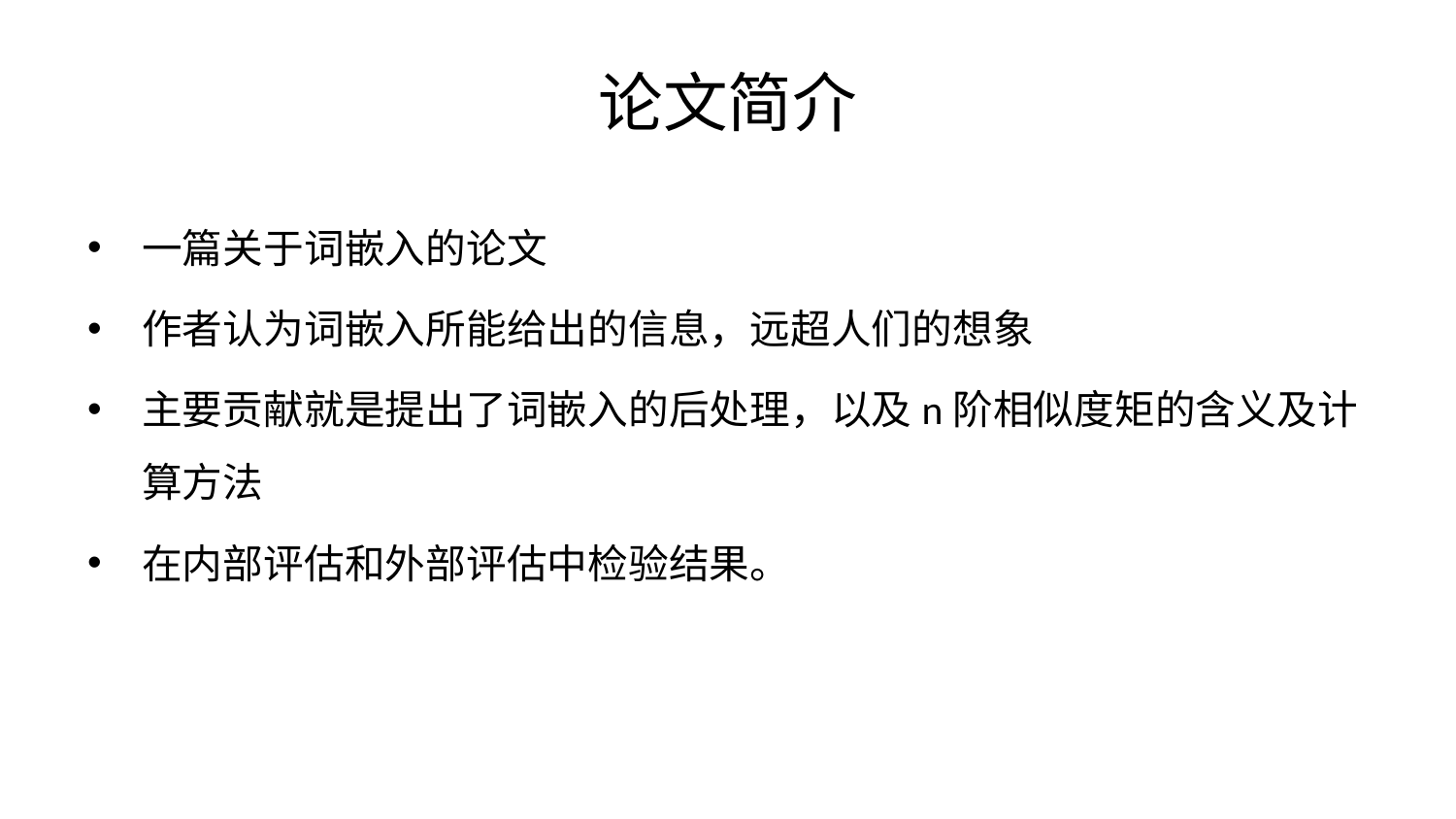

# 论文简介
一篇关于词嵌入的论文
作者认为词嵌入所能给出的信息，远超人们的想象
主要贡献就是提出了词嵌入的后处理，以及n阶相似度矩的含义及计算方法
在内部评估和外部评估中检验结果。